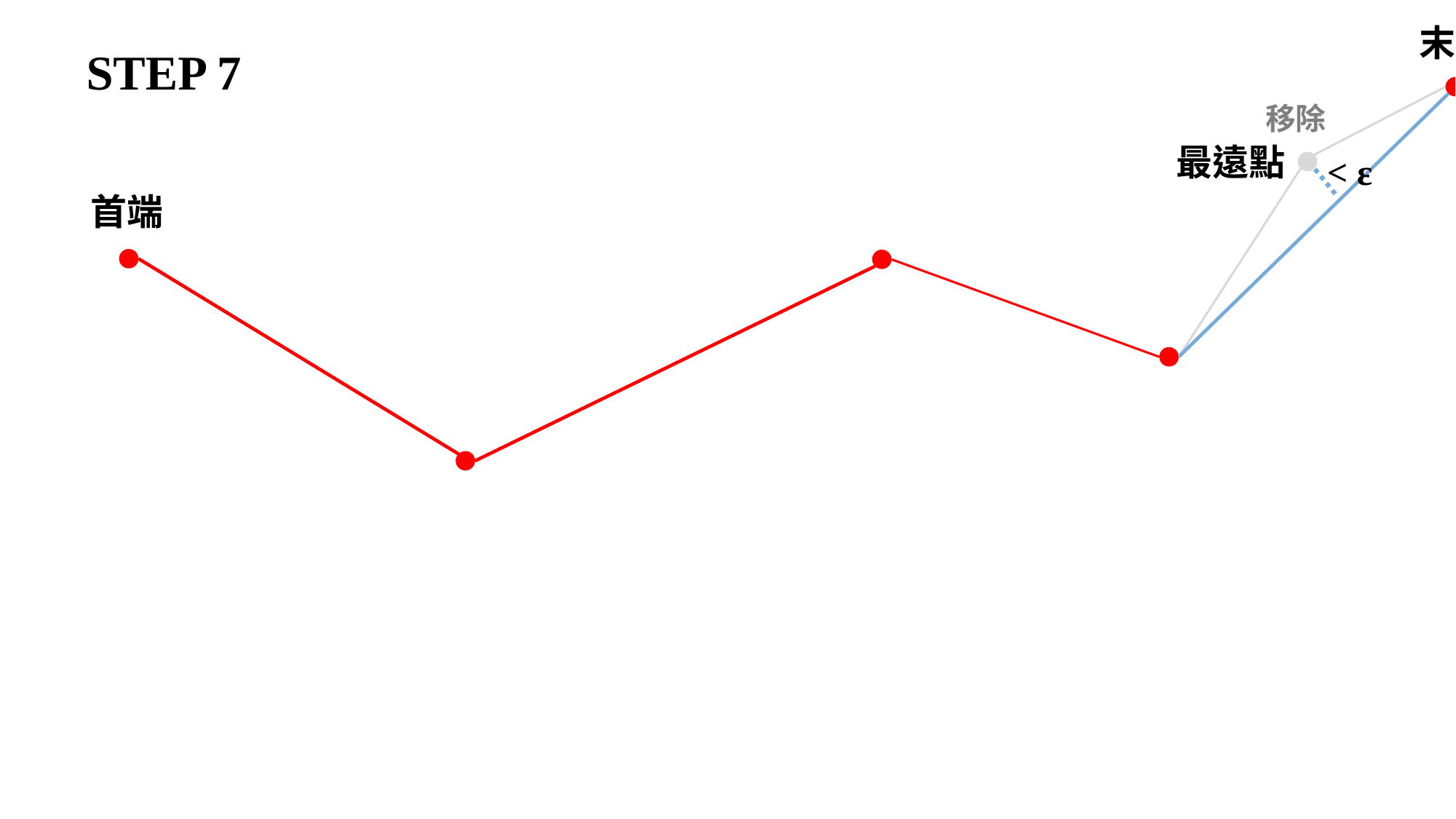

末端
STEP 7

移除
最遠點
< ε

首端